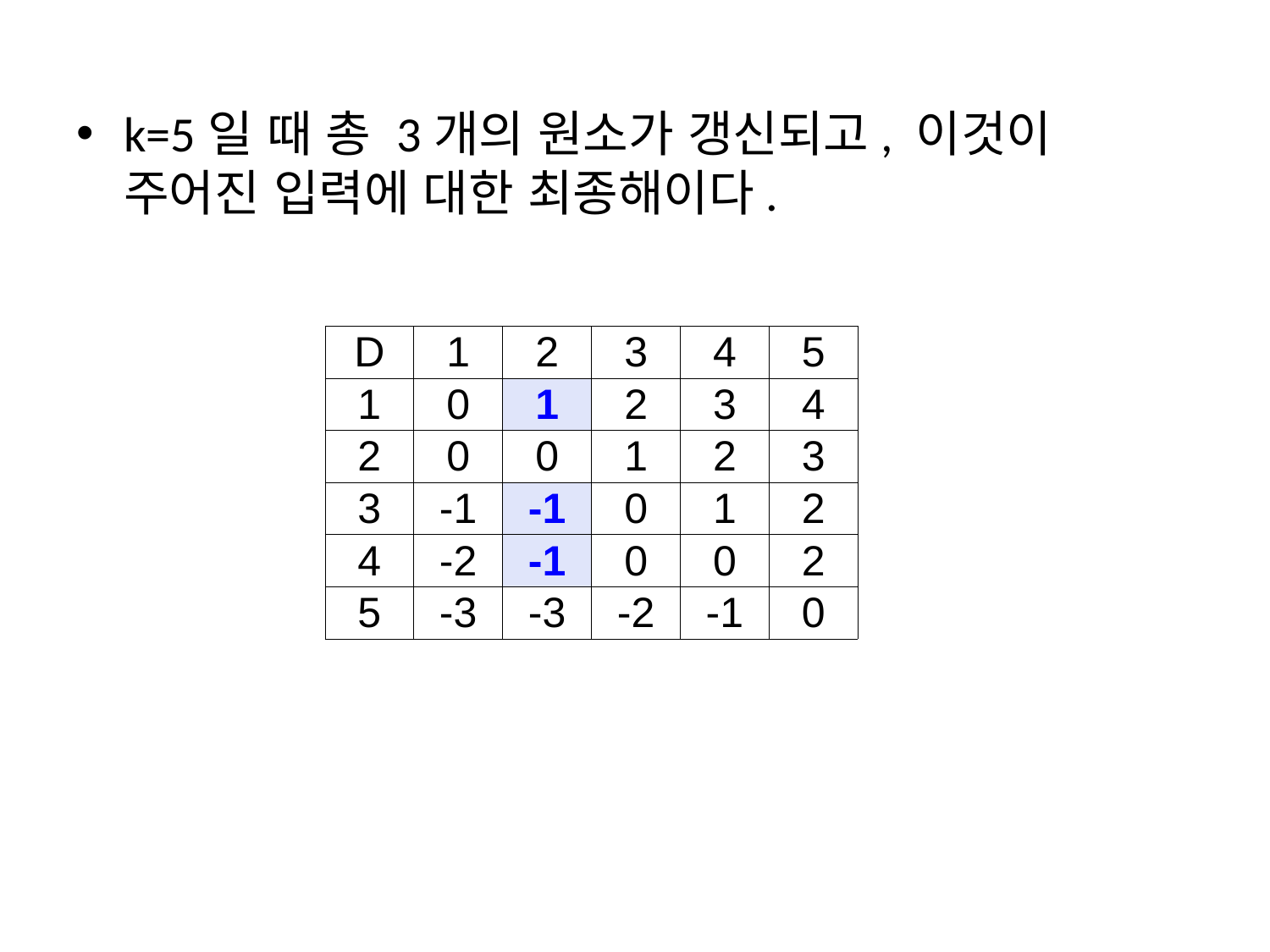

k=5일 때 총 3개의 원소가 갱신되고, 이것이 주어진 입력에 대한 최종해이다.

| D | 1 | 2 | 3 | 4 | 5 |
| --- | --- | --- | --- | --- | --- |
| 1 | 0 | 1 | 2 | 3 | 4 |
| 2 | 0 | 0 | 1 | 2 | 3 |
| 3 | -1 | -1 | 0 | 1 | 2 |
| 4 | -2 | -1 | 0 | 0 | 2 |
| 5 | -3 | -3 | -2 | -1 | 0 |